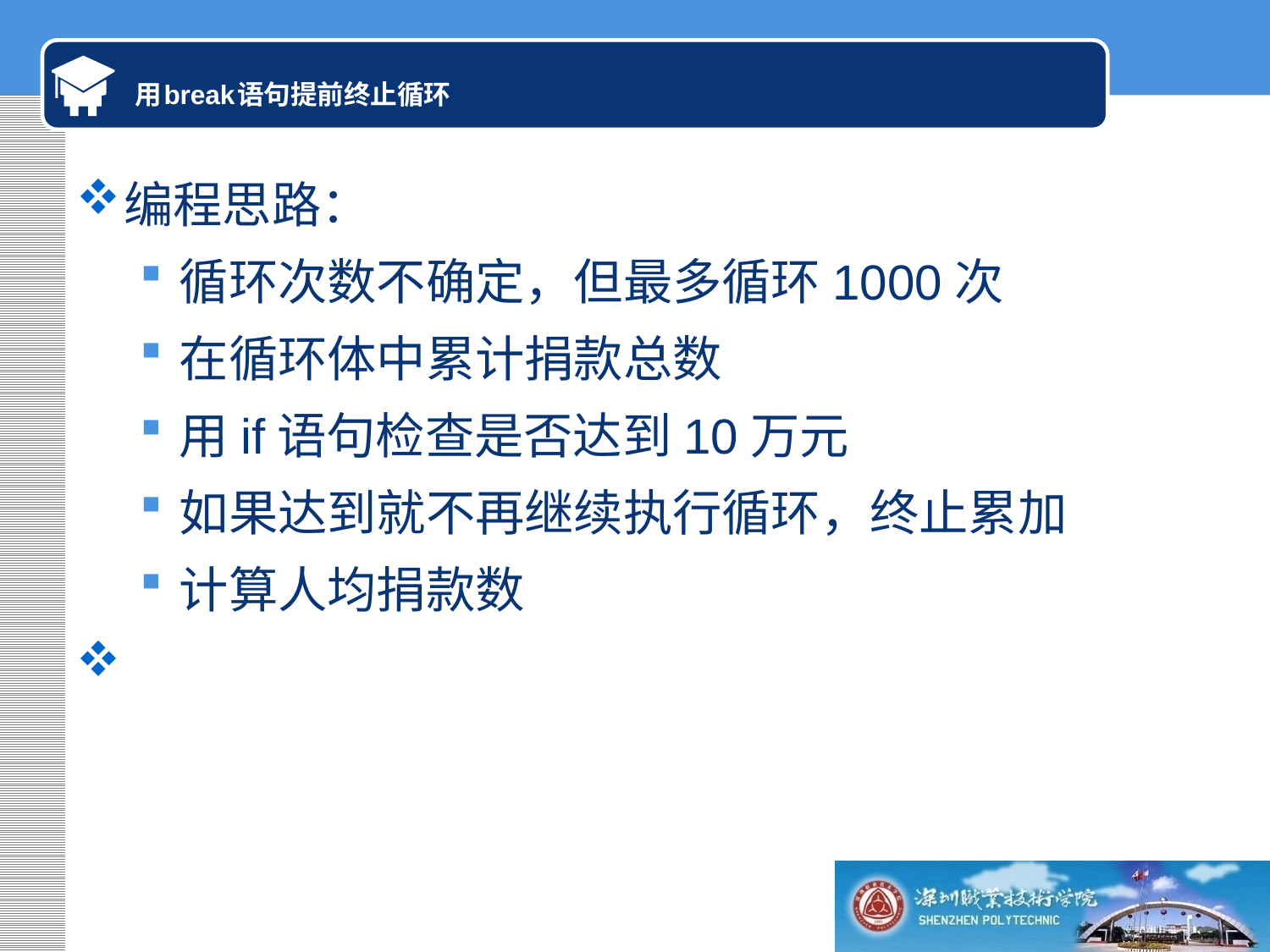

# 用break语句提前终止循环
编程思路：
循环次数不确定，但最多循环1000次
在循环体中累计捐款总数
用if语句检查是否达到10万元
如果达到就不再继续执行循环，终止累加
计算人均捐款数